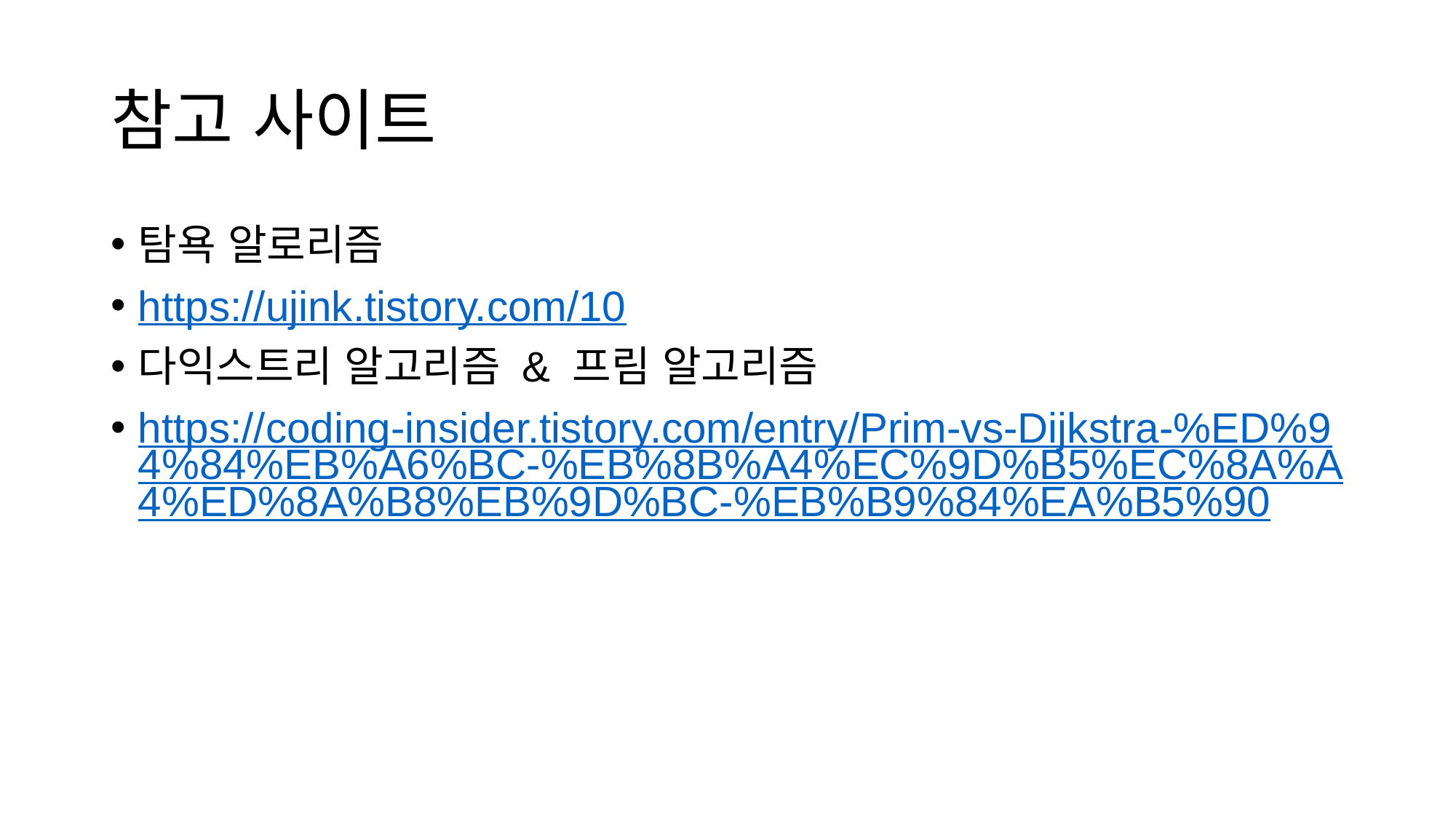

# 참고 사이트
탐욕 알로리즘
https://ujink.tistory.com/10
다익스트리 알고리즘 & 프림 알고리즘
https://coding-insider.tistory.com/entry/Prim-vs-Dijkstra-%ED%94%84%EB%A6%BC-%EB%8B%A4%EC%9D%B5%EC%8A%A4%ED%8A%B8%EB%9D%BC-%EB%B9%84%EA%B5%90